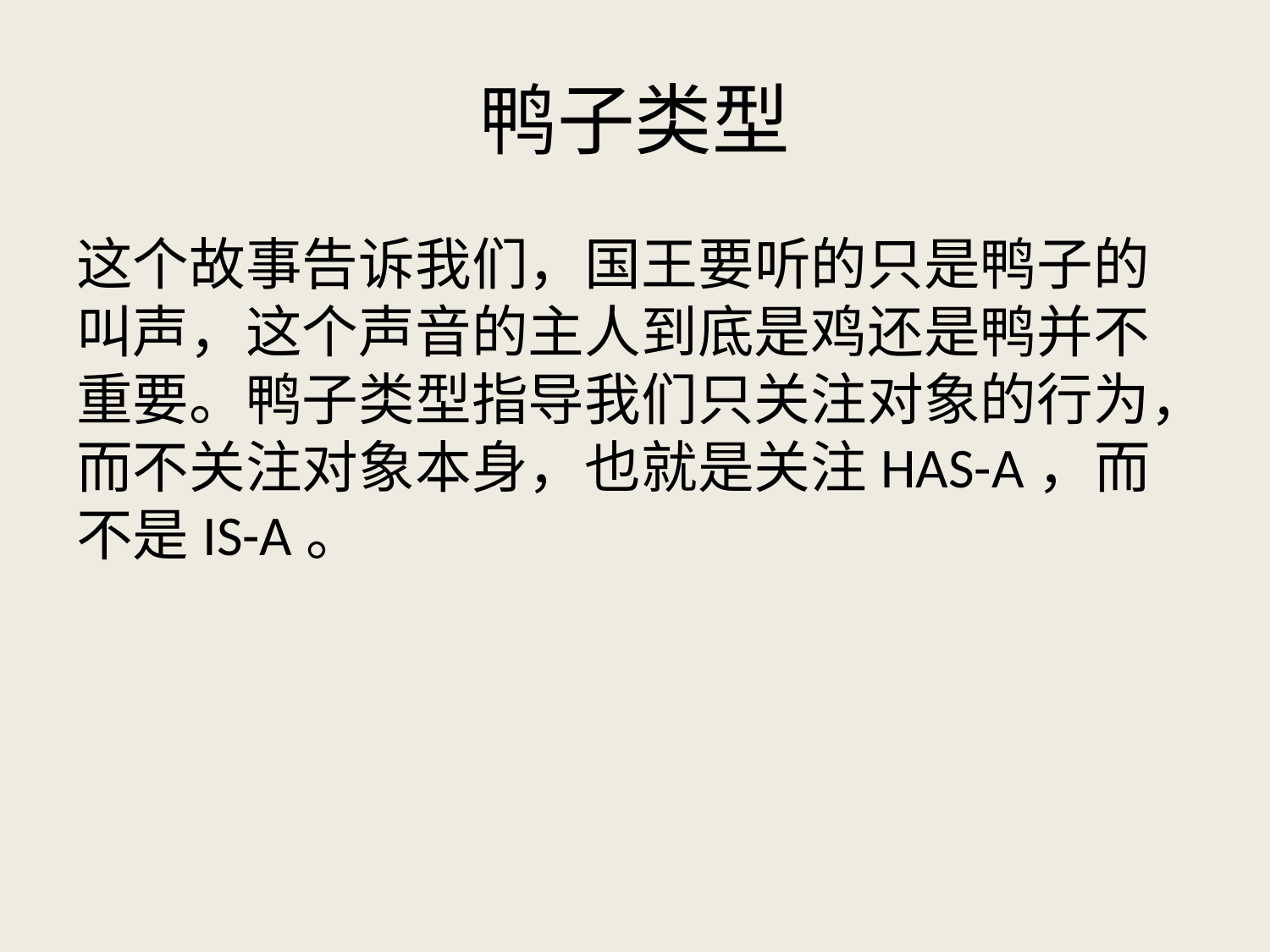

# 鸭子类型
这个故事告诉我们，国王要听的只是鸭子的叫声，这个声音的主人到底是鸡还是鸭并不重要。鸭子类型指导我们只关注对象的行为，而不关注对象本身，也就是关注HAS-A，而不是IS-A。